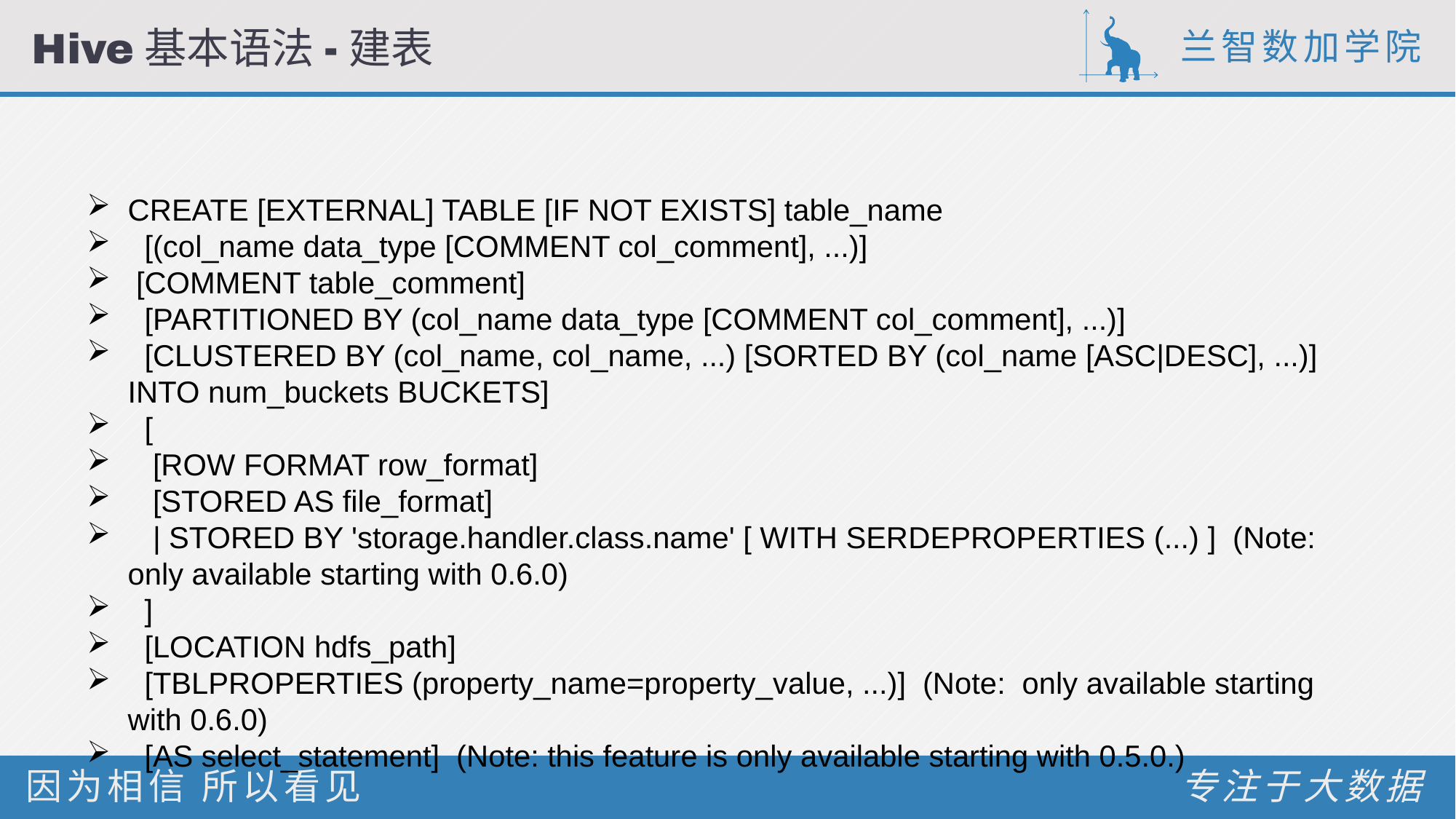

# Hive基本语法-建表
CREATE [EXTERNAL] TABLE [IF NOT EXISTS] table_name
  [(col_name data_type [COMMENT col_comment], ...)]
 [COMMENT table_comment]
  [PARTITIONED BY (col_name data_type [COMMENT col_comment], ...)]
  [CLUSTERED BY (col_name, col_name, ...) [SORTED BY (col_name [ASC|DESC], ...)] INTO num_buckets BUCKETS]
  [
   [ROW FORMAT row_format]
   [STORED AS file_format]
   | STORED BY 'storage.handler.class.name' [ WITH SERDEPROPERTIES (...) ]  (Note:  only available starting with 0.6.0)
  ]
  [LOCATION hdfs_path]
  [TBLPROPERTIES (property_name=property_value, ...)]  (Note:  only available starting with 0.6.0)
  [AS select_statement]  (Note: this feature is only available starting with 0.5.0.)